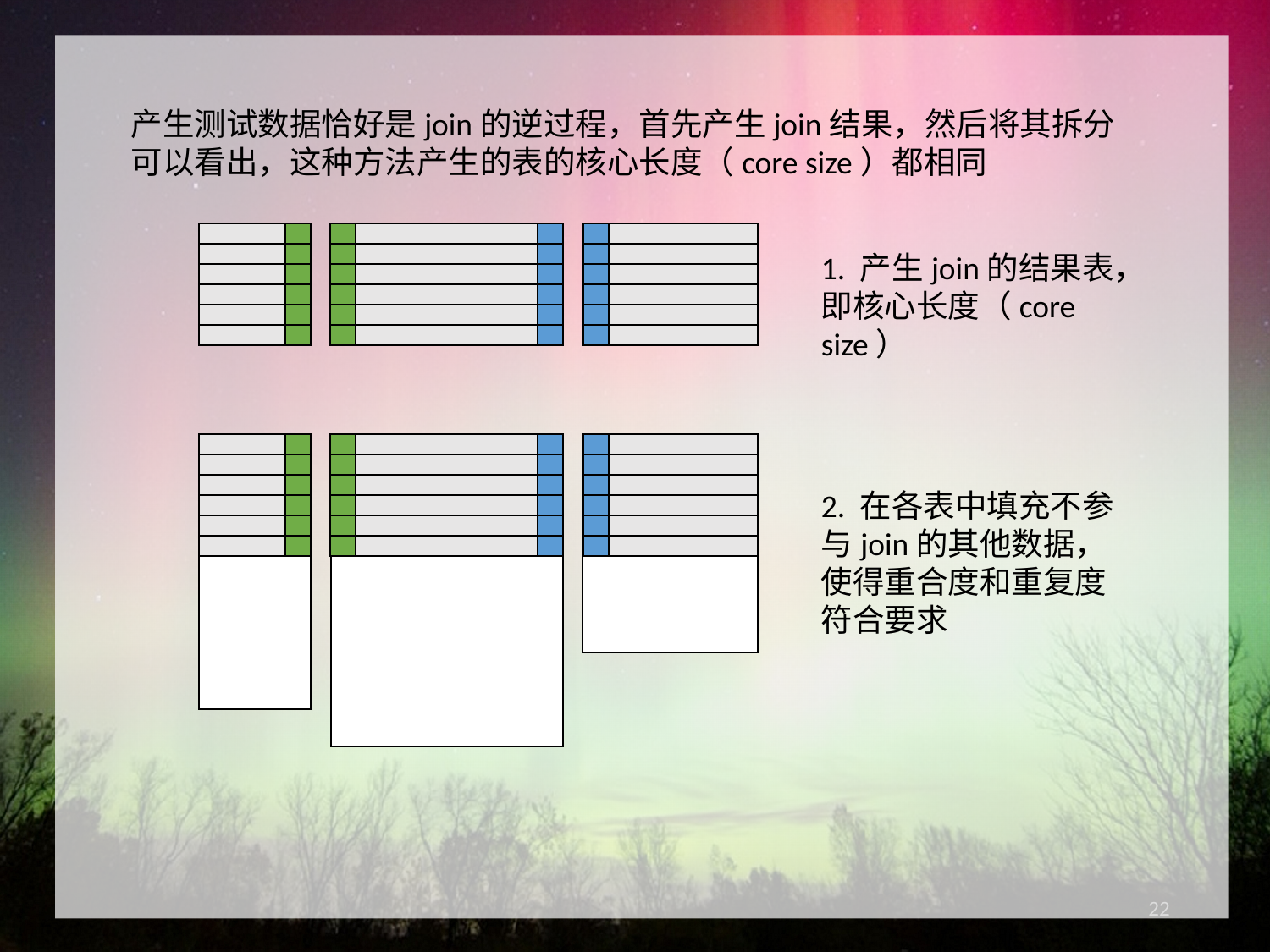

产生测试数据恰好是join的逆过程，首先产生join结果，然后将其拆分
可以看出，这种方法产生的表的核心长度（core size）都相同

1. 产生join的结果表，即核心长度（core size）

2. 在各表中填充不参与join的其他数据，使得重合度和重复度符合要求
22